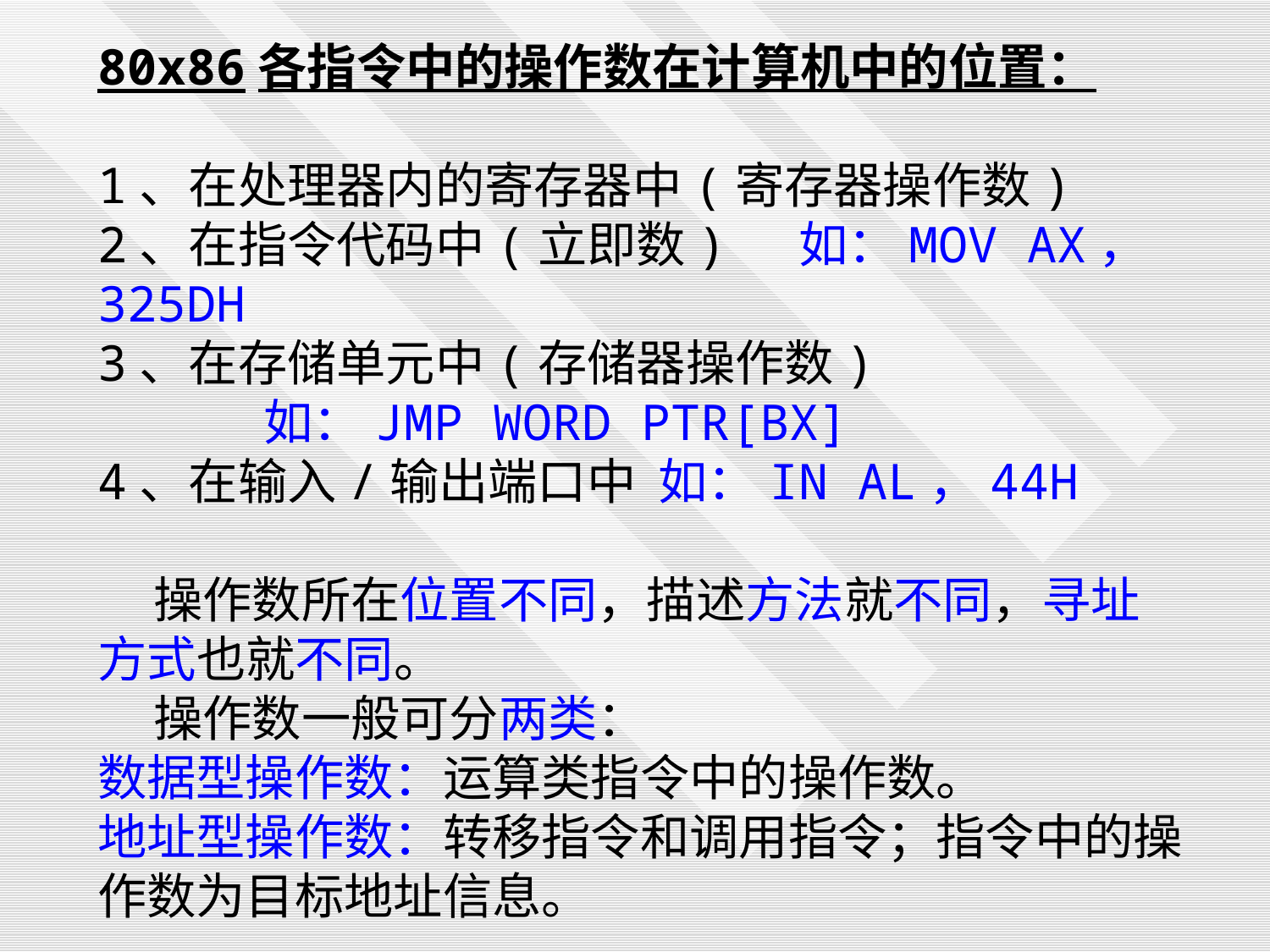

80x86各指令中的操作数在计算机中的位置：

1、在处理器内的寄存器中(寄存器操作数)
2、在指令代码中(立即数)  如：MOV AX，325DH
3、在存储单元中(存储器操作数)
              如：JMP WORD PTR[BX]
4、在输入/输出端口中  如：IN AL，44H

    操作数所在位置不同，描述方法就不同，寻址方式也就不同。
    操作数一般可分两类：
数据型操作数：运算类指令中的操作数。
地址型操作数：转移指令和调用指令；指令中的操作数为目标地址信息。